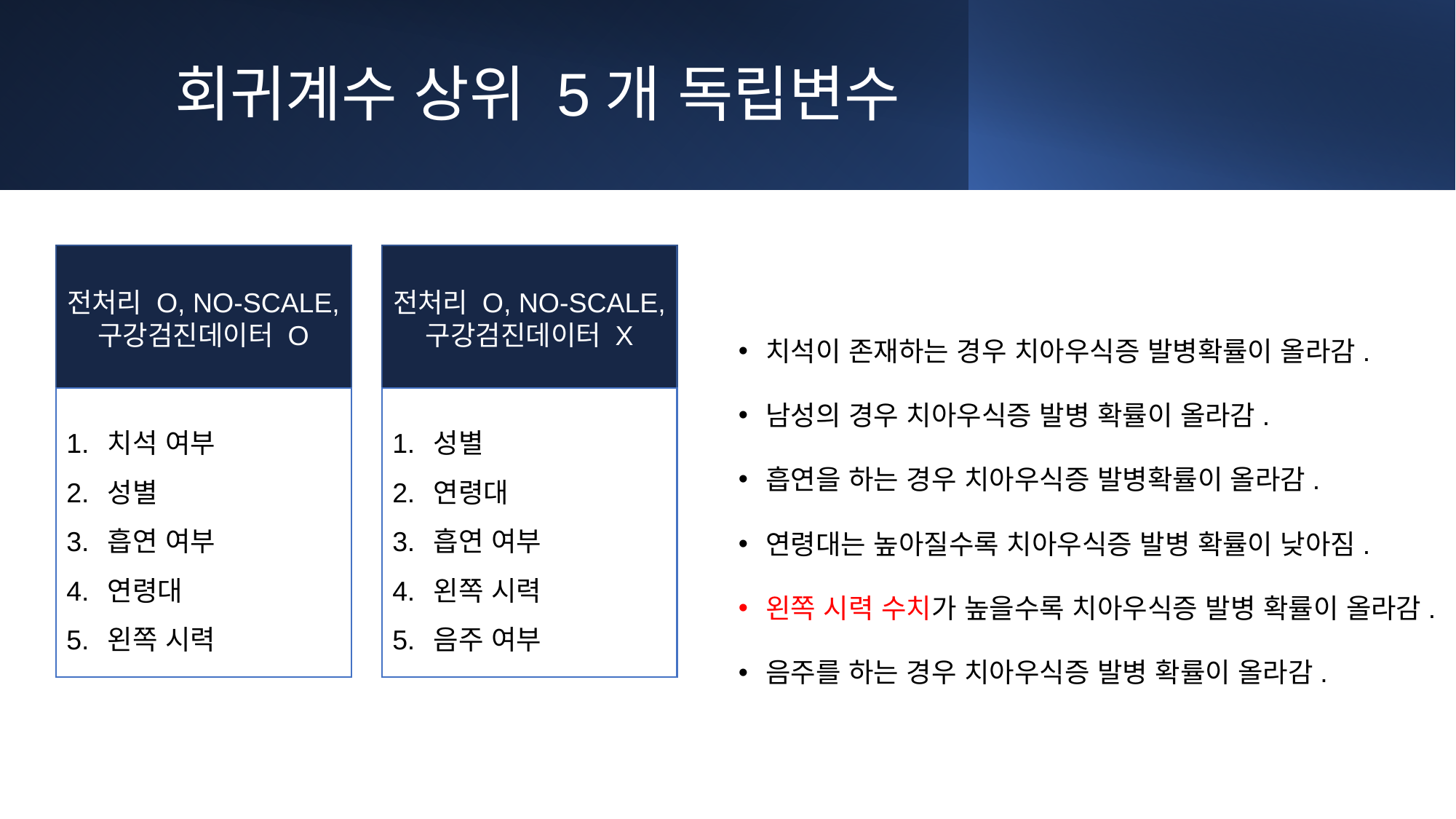

# 회귀계수 상위 5개 독립변수
치석이 존재하는 경우 치아우식증 발병확률이 올라감.
남성의 경우 치아우식증 발병 확률이 올라감.
흡연을 하는 경우 치아우식증 발병확률이 올라감.
연령대는 높아질수록 치아우식증 발병 확률이 낮아짐.
왼쪽 시력 수치가 높을수록 치아우식증 발병 확률이 올라감.
음주를 하는 경우 치아우식증 발병 확률이 올라감.
전처리 O, NO-SCALE,
구강검진데이터 O
치석 여부
성별
흡연 여부
연령대
왼쪽 시력
전처리 O, NO-SCALE,
구강검진데이터 X
성별
연령대
흡연 여부
왼쪽 시력
음주 여부